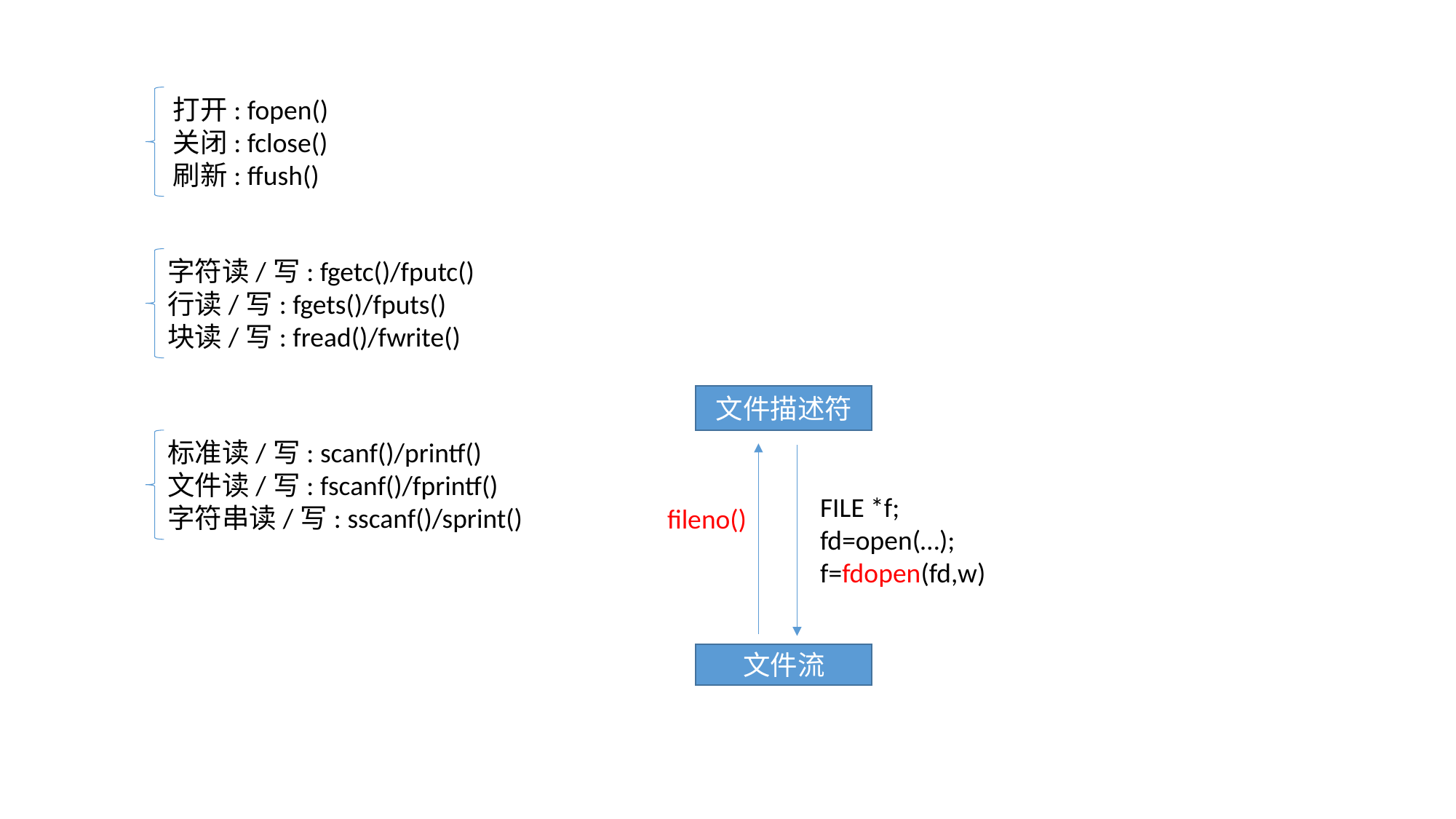

打开: fopen()
关闭: fclose()
刷新: ffush()

字符读/写: fgetc()/fputc()
行读/写: fgets()/fputs()
块读/写: fread()/fwrite()
文件描述符

标准读/写: scanf()/printf()
文件读/写: fscanf()/fprintf()
字符串读/写: sscanf()/sprint()
FILE *f;
fd=open(…);
f=fdopen(fd,w)
fileno()
文件流